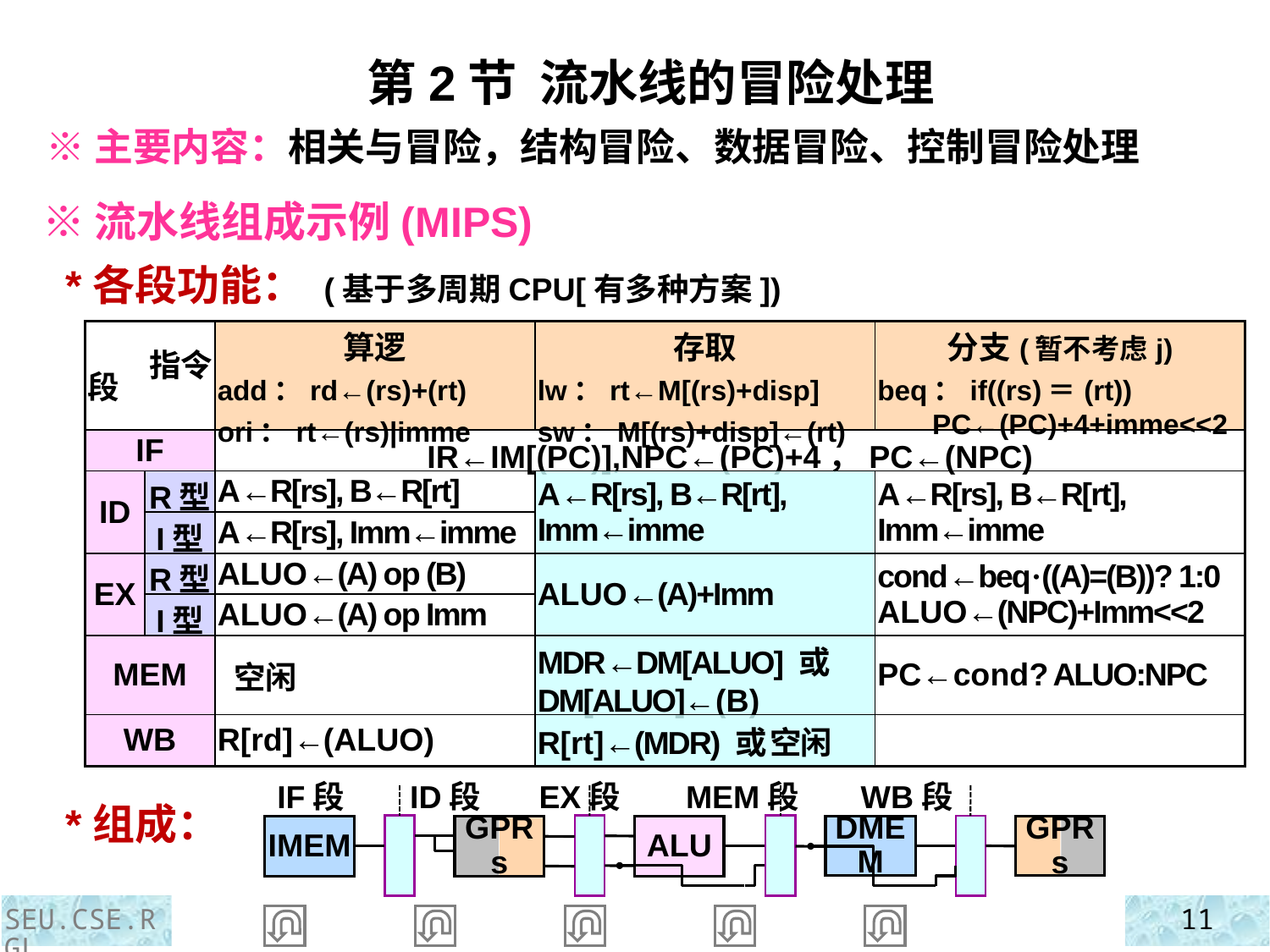

第2节  流水线的冒险处理
 ※主要内容：相关与冒险，结构冒险、数据冒险、控制冒险处理
※流水线组成示例(MIPS)
  *各段功能： (基于多周期CPU[有多种方案])

  *组成：
| 指令 段 |  | 算逻 add：rd←(rs)+(rt) ori：rt←(rs)|imme | 存取 lw：rt←M[(rs)+disp] sw：M[(rs)+disp]←(rt) | 分支(暂不考虑j) beq：if((rs)＝(rt)) PC←(PC)+4+imme<<2 |
| --- | --- | --- | --- | --- |
| IF |  | IR←IM[(PC)],NPC←(PC)+4，PC←(NPC) |  |  |
| ID | R型 | A←R[rs], B←R[rt] | A←R[rs], B←R[rt], Imm←imme | A←R[rs], B←R[rt], Imm←imme |
|  | I型 | A←R[rs], Imm←imme |  |  |
| EX | R型 | ALUO←(A) op (B) | ALUO←(A)+Imm | cond←beq·((A)=(B))? 1:0 ALUO←(NPC)+Imm<<2 |
|  | I型 | ALUO←(A) op Imm |  |  |
| MEM |  | 空闲 | MDR←DM[ALUO] 或 DM[ALUO]←(B) | PC←cond? ALUO:NPC |
| WB |  | R[rd]←(ALUO) | R[rt]←(MDR) 或 空闲 |  |
IF段        ID段       EX段       MEM段       WB段

DMEM

GPRs
IMEM
GPRs
ALU

SEU.CSE.RGL
11